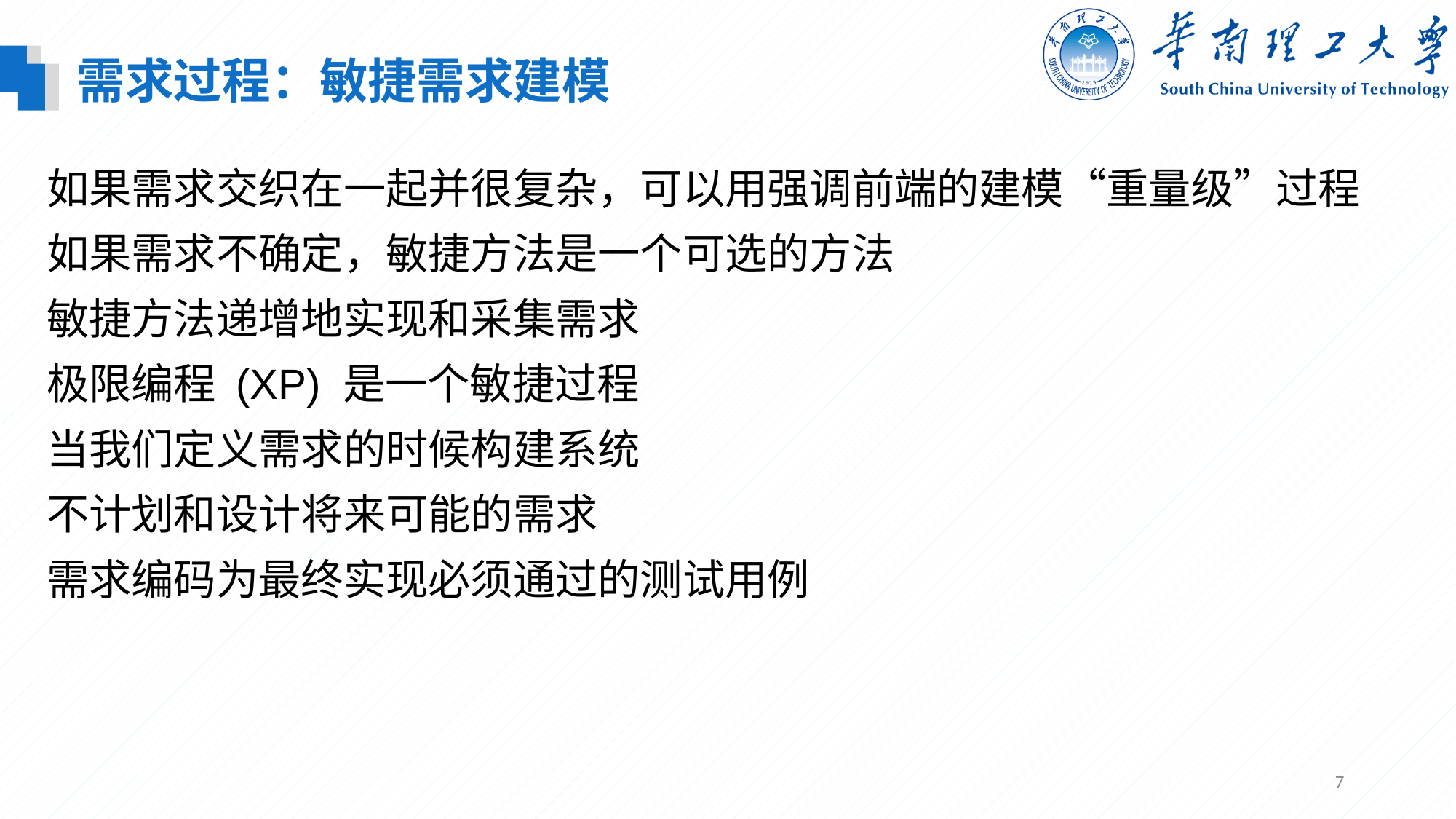

需求过程：敏捷需求建模
如果需求交织在一起并很复杂，可以用强调前端的建模“重量级”过程
如果需求不确定，敏捷方法是一个可选的方法
敏捷方法递增地实现和采集需求
极限编程 (XP) 是一个敏捷过程
当我们定义需求的时候构建系统
不计划和设计将来可能的需求
需求编码为最终实现必须通过的测试用例
7